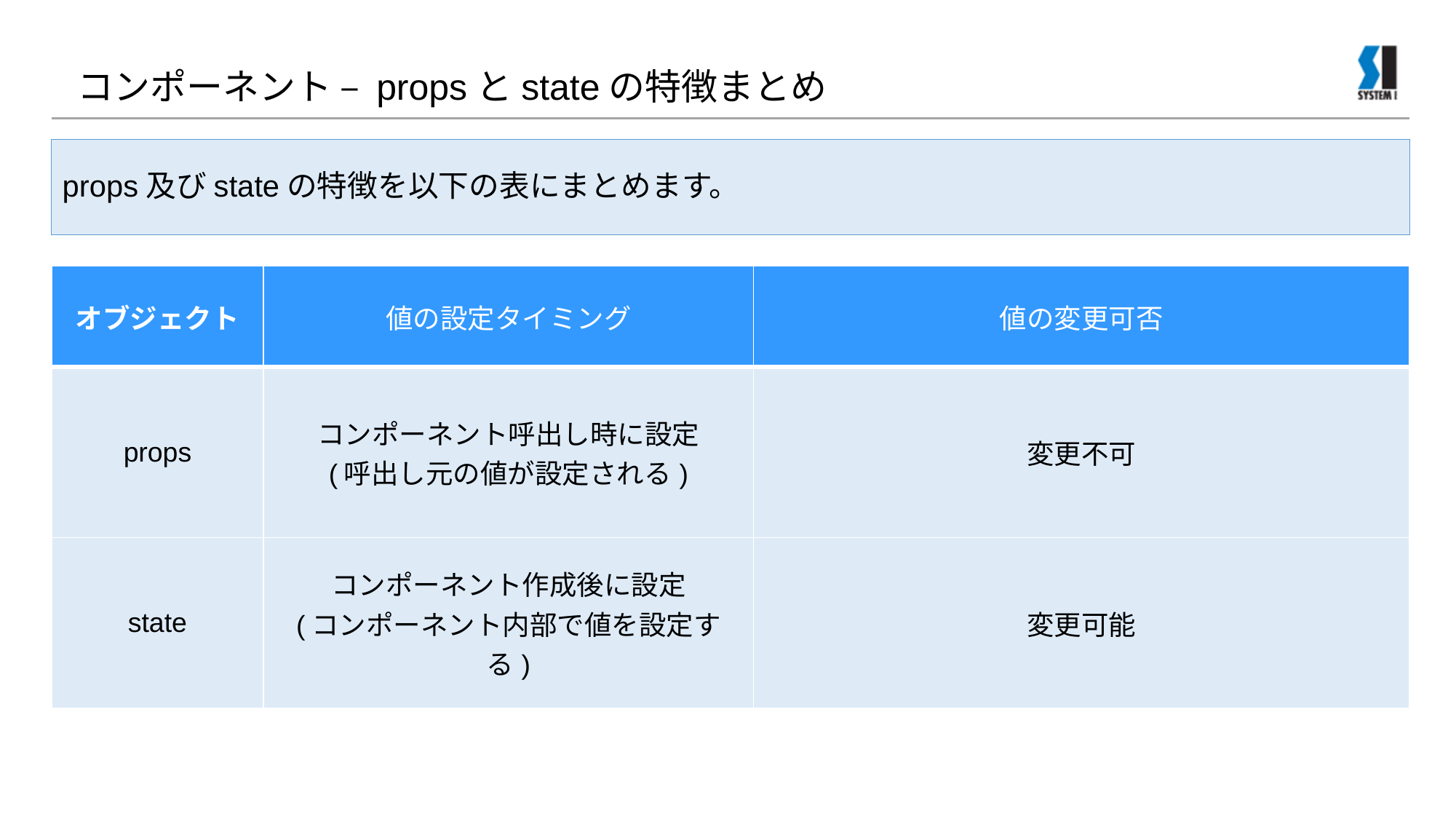

# コンポーネント – propsとstateの特徴まとめ
props及びstateの特徴を以下の表にまとめます。
| オブジェクト | 値の設定タイミング | 値の変更可否 |
| --- | --- | --- |
| props | コンポーネント呼出し時に設定 (呼出し元の値が設定される) | 変更不可 |
| state | コンポーネント作成後に設定 (コンポーネント内部で値を設定する) | 変更可能 |